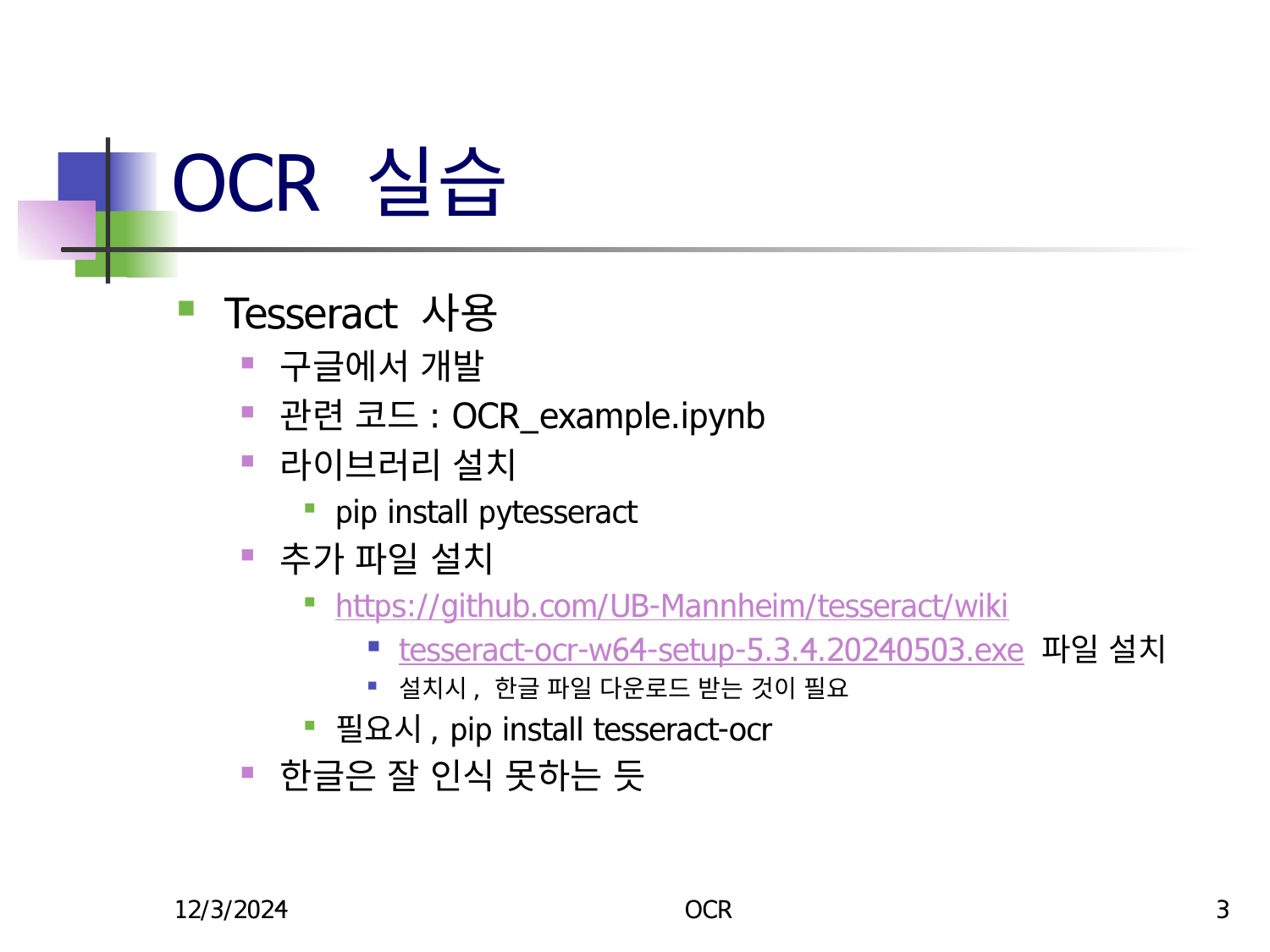

# OCR 실습
Tesseract 사용
구글에서 개발
관련 코드: OCR_example.ipynb
라이브러리 설치
pip install pytesseract
추가 파일 설치
https://github.com/UB-Mannheim/tesseract/wiki
tesseract-ocr-w64-setup-5.3.4.20240503.exe 파일 설치
설치시, 한글 파일 다운로드 받는 것이 필요
필요시, pip install tesseract-ocr
한글은 잘 인식 못하는 듯
12/3/2024
OCR
3